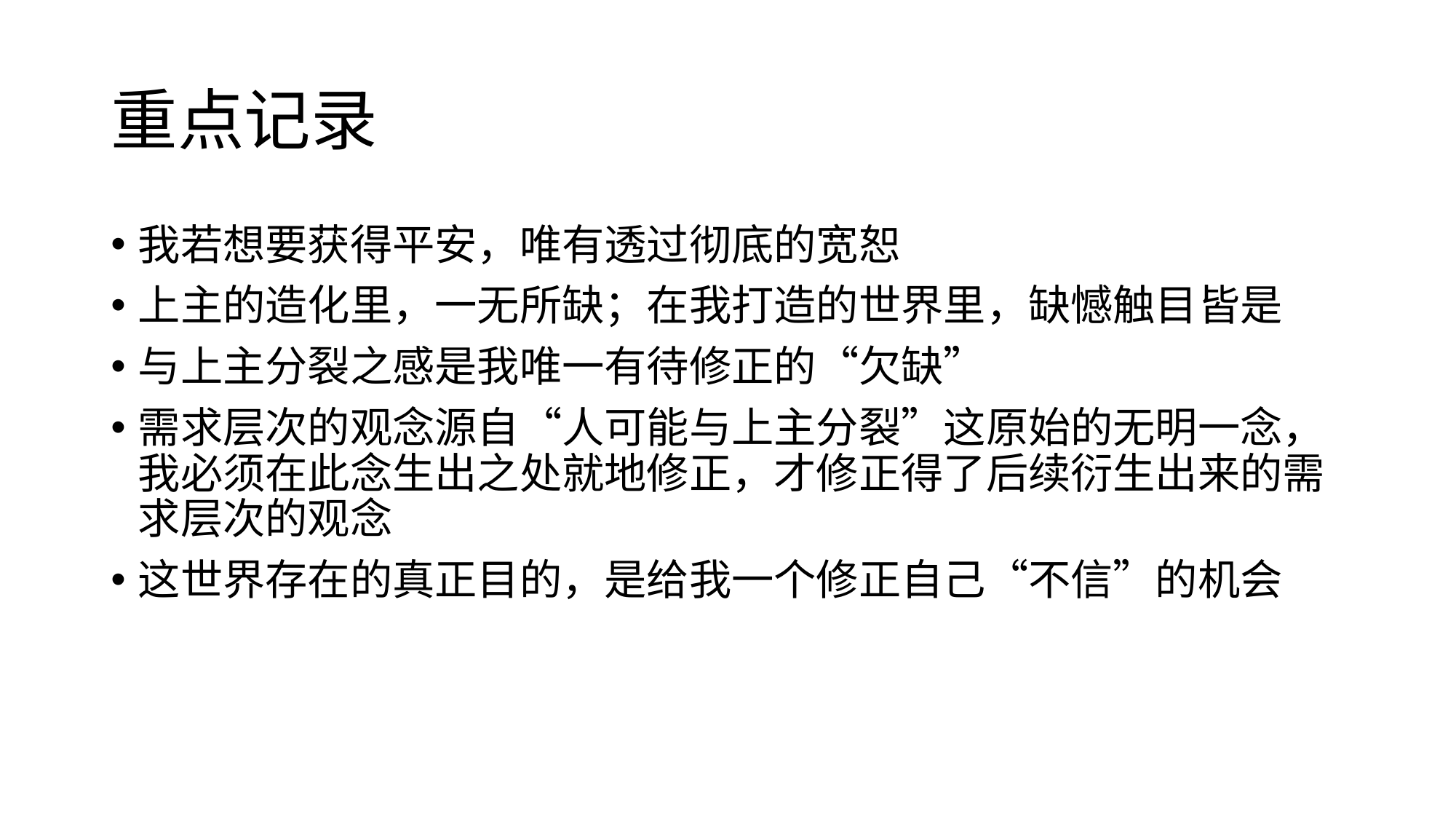

# 重点记录
我若想要获得平安，唯有透过彻底的宽恕
上主的造化里，一无所缺；在我打造的世界里，缺憾触目皆是
与上主分裂之感是我唯一有待修正的“欠缺”
需求层次的观念源自“人可能与上主分裂”这原始的无明一念，我必须在此念生出之处就地修正，才修正得了后续衍生出来的需求层次的观念
这世界存在的真正目的，是给我一个修正自己“不信”的机会